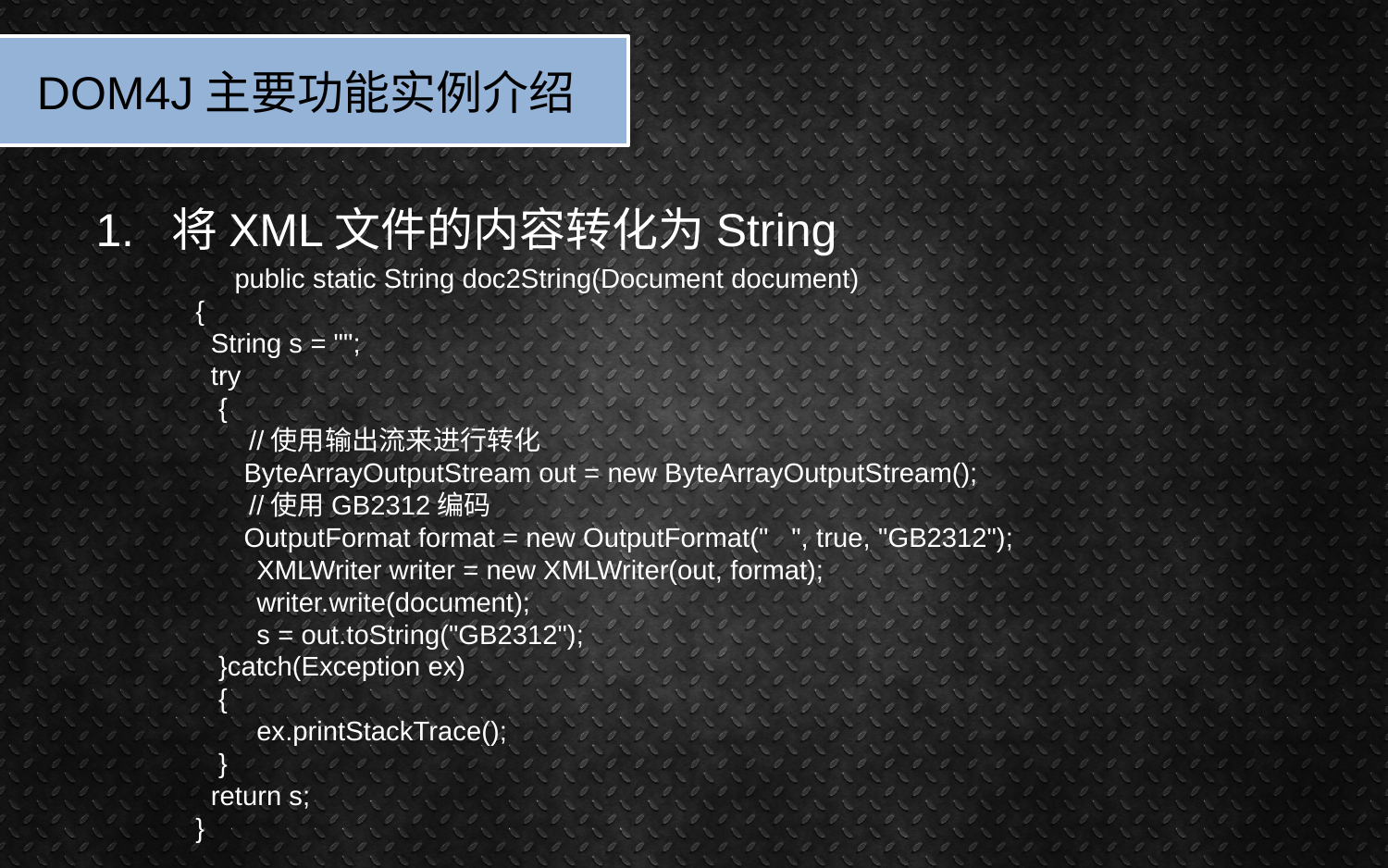

DOM4J主要功能实例介绍
1.  将XML文件的内容转化为String
public static String doc2String(Document document)
    {
      String s = "";
      try
       {
           //使用输出流来进行转化
            ByteArrayOutputStream out = new ByteArrayOutputStream();
           //使用GB2312编码
            OutputFormat format = new OutputFormat("   ", true, "GB2312");
            XMLWriter writer = new XMLWriter(out, format);
            writer.write(document);
            s = out.toString("GB2312");
       }catch(Exception ex)
       {            
            ex.printStackTrace();
       }      
      return s;
    }